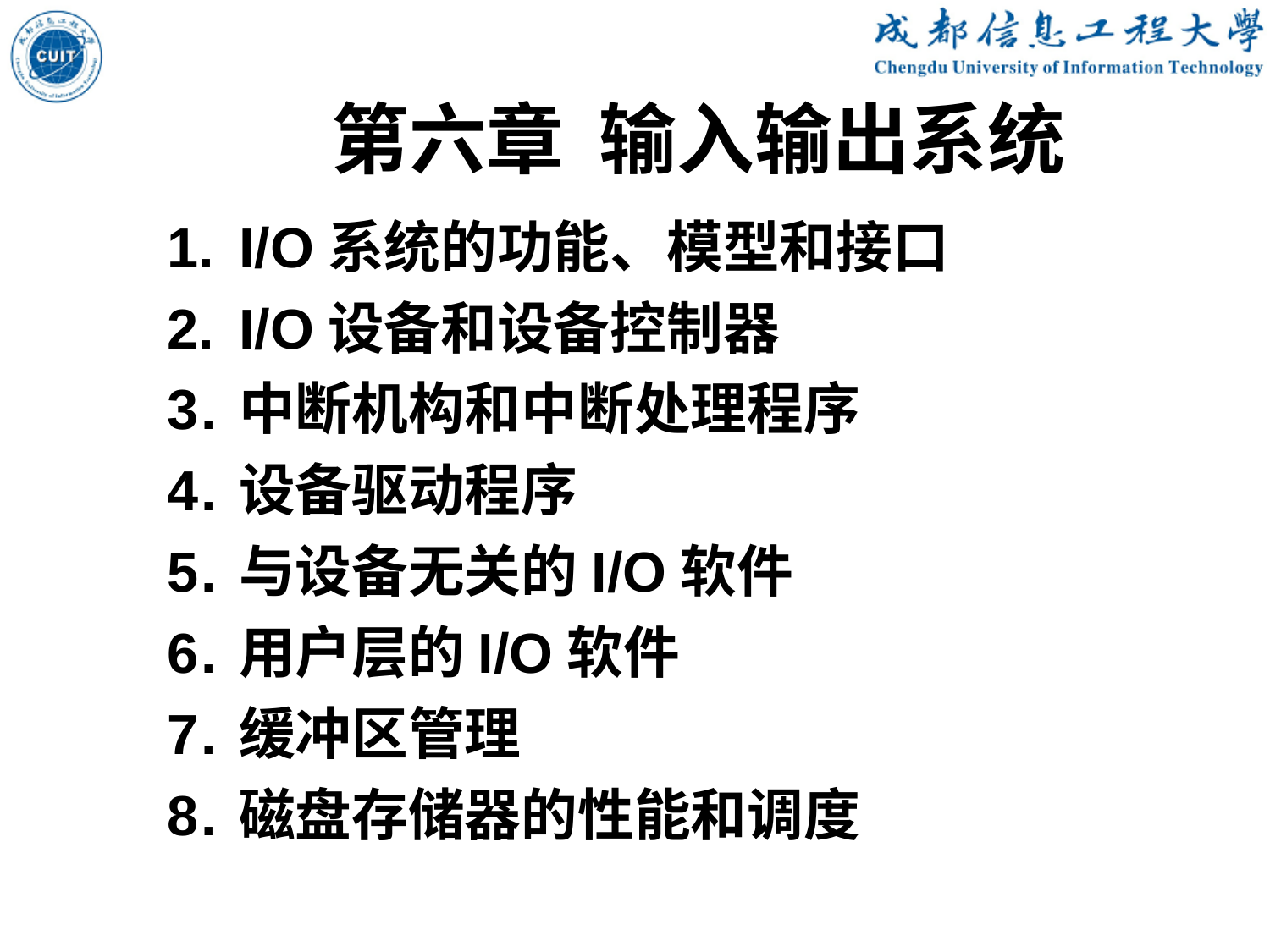

第六章  输入输出系统
I/O系统的功能、模型和接口
I/O设备和设备控制器
中断机构和中断处理程序
设备驱动程序
与设备无关的I/O软件
用户层的I/O软件
缓冲区管理
磁盘存储器的性能和调度